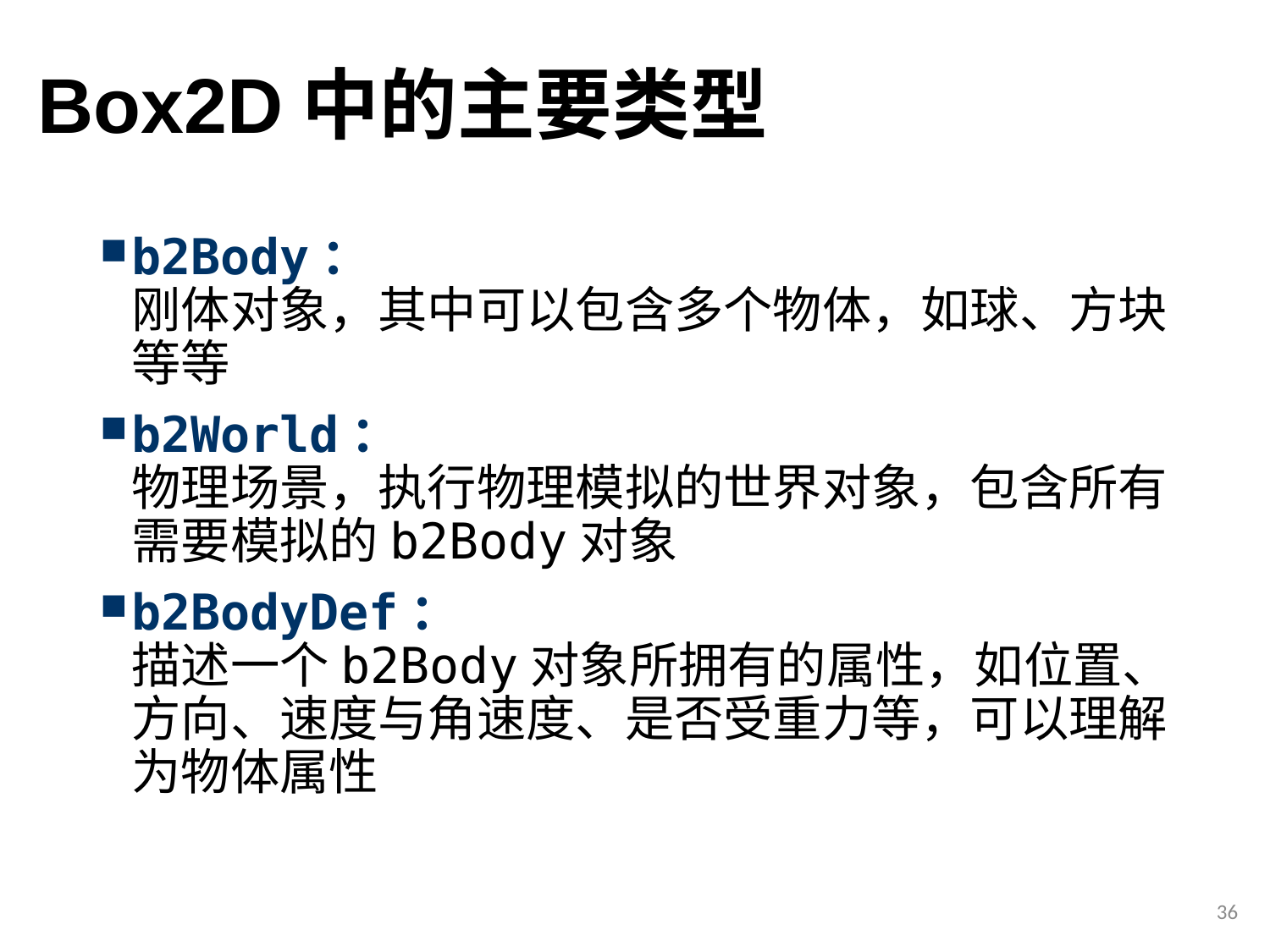

# Box2D中的主要类型
b2Body：
刚体对象，其中可以包含多个物体，如球、方块等等
b2World：
物理场景，执行物理模拟的世界对象，包含所有需要模拟的b2Body对象
b2BodyDef：
描述一个b2Body对象所拥有的属性，如位置、方向、速度与角速度、是否受重力等，可以理解为物体属性

36